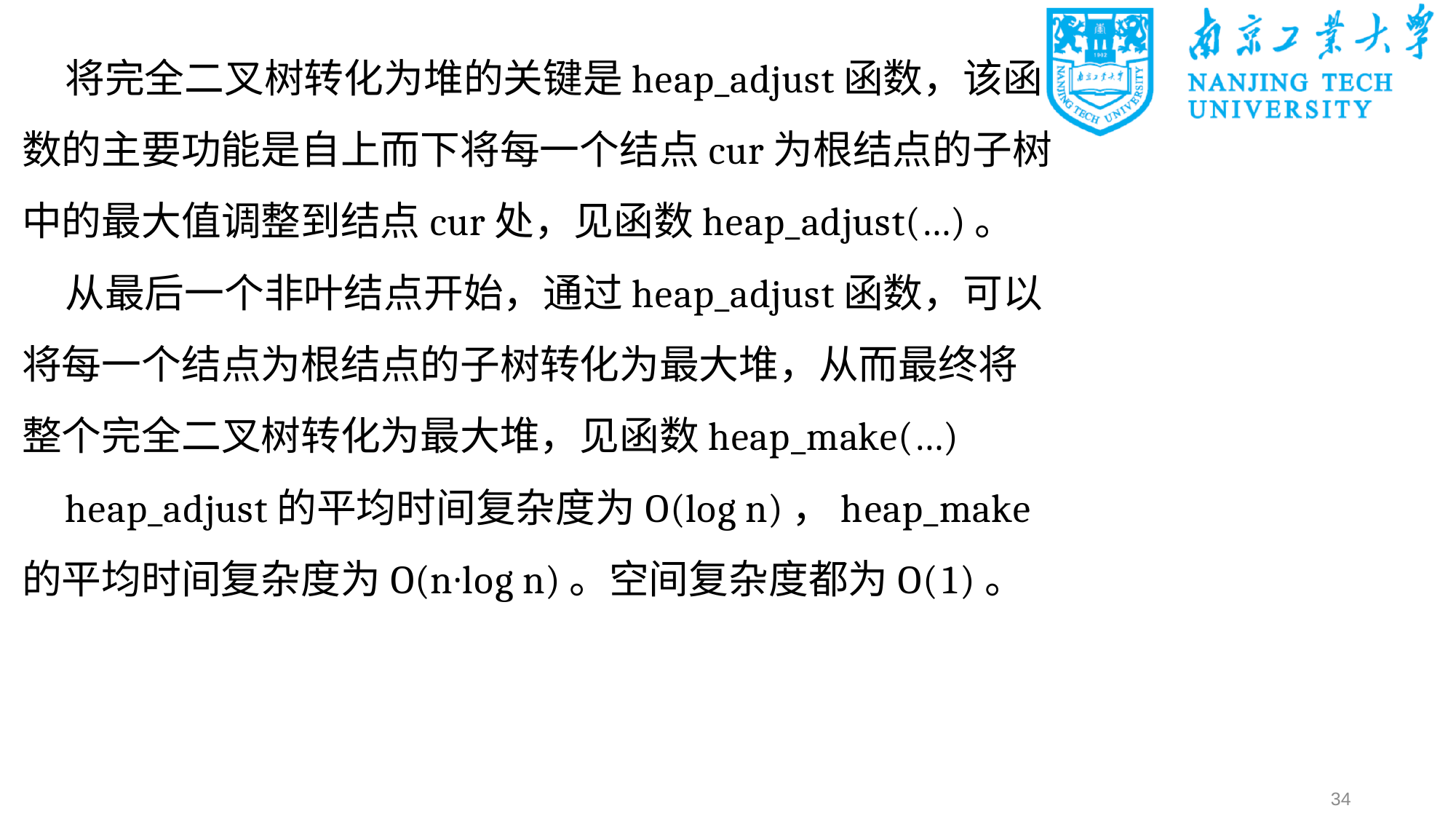

将完全二叉树转化为堆的关键是heap_adjust函数，该函数的主要功能是自上而下将每一个结点cur为根结点的子树中的最大值调整到结点cur处，见函数heap_adjust(…)。
从最后一个非叶结点开始，通过heap_adjust函数，可以将每一个结点为根结点的子树转化为最大堆，从而最终将整个完全二叉树转化为最大堆，见函数heap_make(…)
heap_adjust的平均时间复杂度为O(log n)，heap_make的平均时间复杂度为O(n∙log n)。空间复杂度都为O(1)。
34